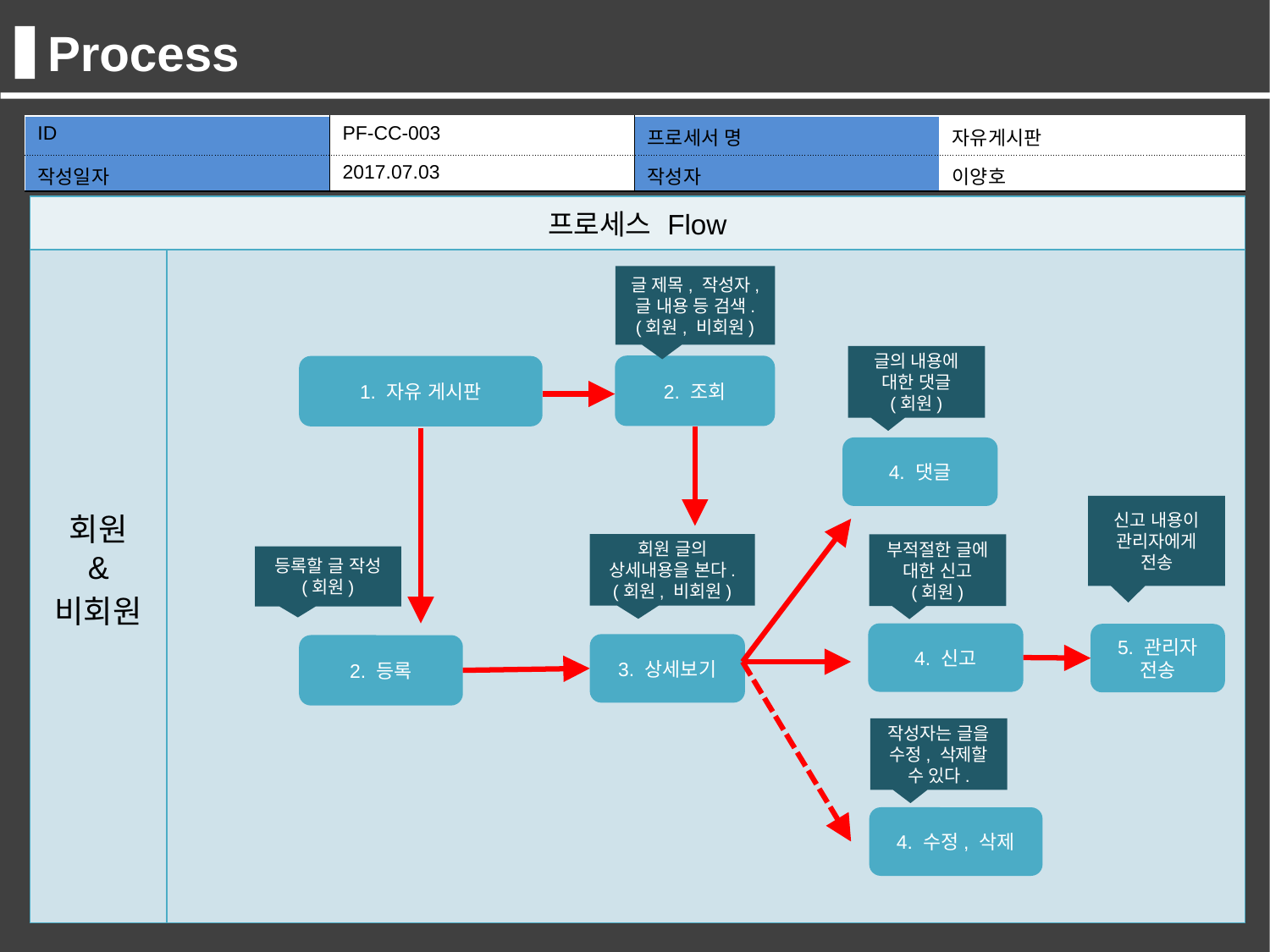

Process

| ID | PF-CC-003 | 프로세서 명 | 자유게시판 |
| --- | --- | --- | --- |
| 작성일자 | 2017.07.03 | 작성자 | 이양호 |
| 프로세스 Flow |  |
| --- | --- |
| 회원 & 비회원 |  |
글 제목, 작성자, 글 내용 등 검색.
(회원, 비회원)
글의 내용에 대한 댓글
(회원)
2. 조회
1. 자유 게시판
4. 댓글
신고 내용이 관리자에게 전송
회원 글의 상세내용을 본다.
(회원, 비회원)
부적절한 글에 대한 신고
(회원)
등록할 글 작성
(회원)
4. 신고
5. 관리자 전송
3. 상세보기
2. 등록
작성자는 글을 수정, 삭제할 수 있다.
4. 수정, 삭제